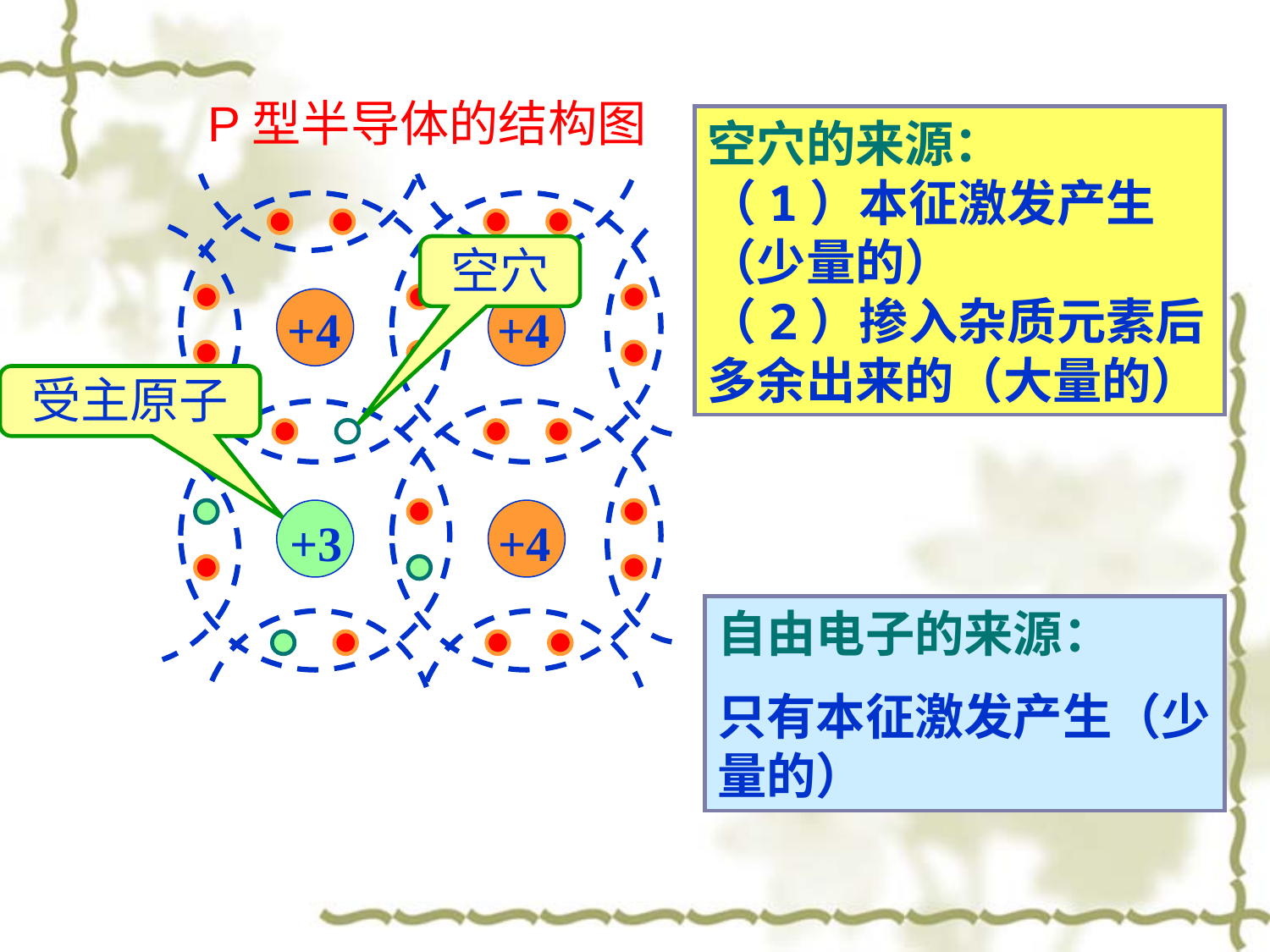

P型半导体的结构图

+4
+4

+3
+4

空穴的来源：
（1）本征激发产生（少量的）
（2）掺入杂质元素后多余出来的（大量的）
空穴
受主原子
自由电子的来源：
只有本征激发产生（少量的）
18